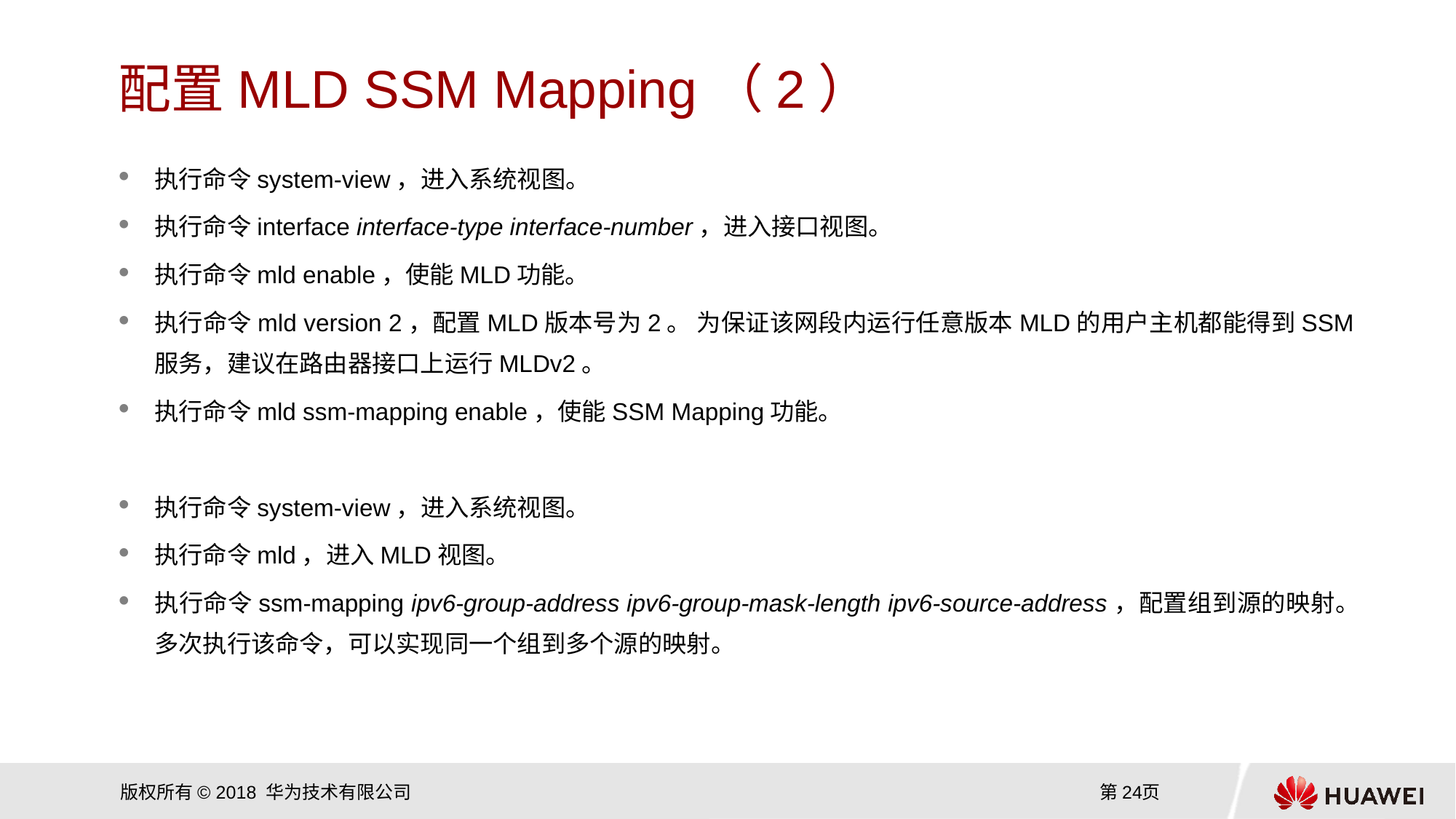

# 配置MLD SSM Mapping（2）
执行命令system-view，进入系统视图。
执行命令interface interface-type interface-number，进入接口视图。
执行命令mld enable，使能MLD功能。
执行命令mld version 2，配置MLD版本号为2。 为保证该网段内运行任意版本MLD的用户主机都能得到SSM服务，建议在路由器接口上运行MLDv2。
执行命令mld ssm-mapping enable，使能SSM Mapping功能。

执行命令system-view，进入系统视图。
执行命令mld，进入MLD视图。
执行命令ssm-mapping ipv6-group-address ipv6-group-mask-length ipv6-source-address，配置组到源的映射。多次执行该命令，可以实现同一个组到多个源的映射。